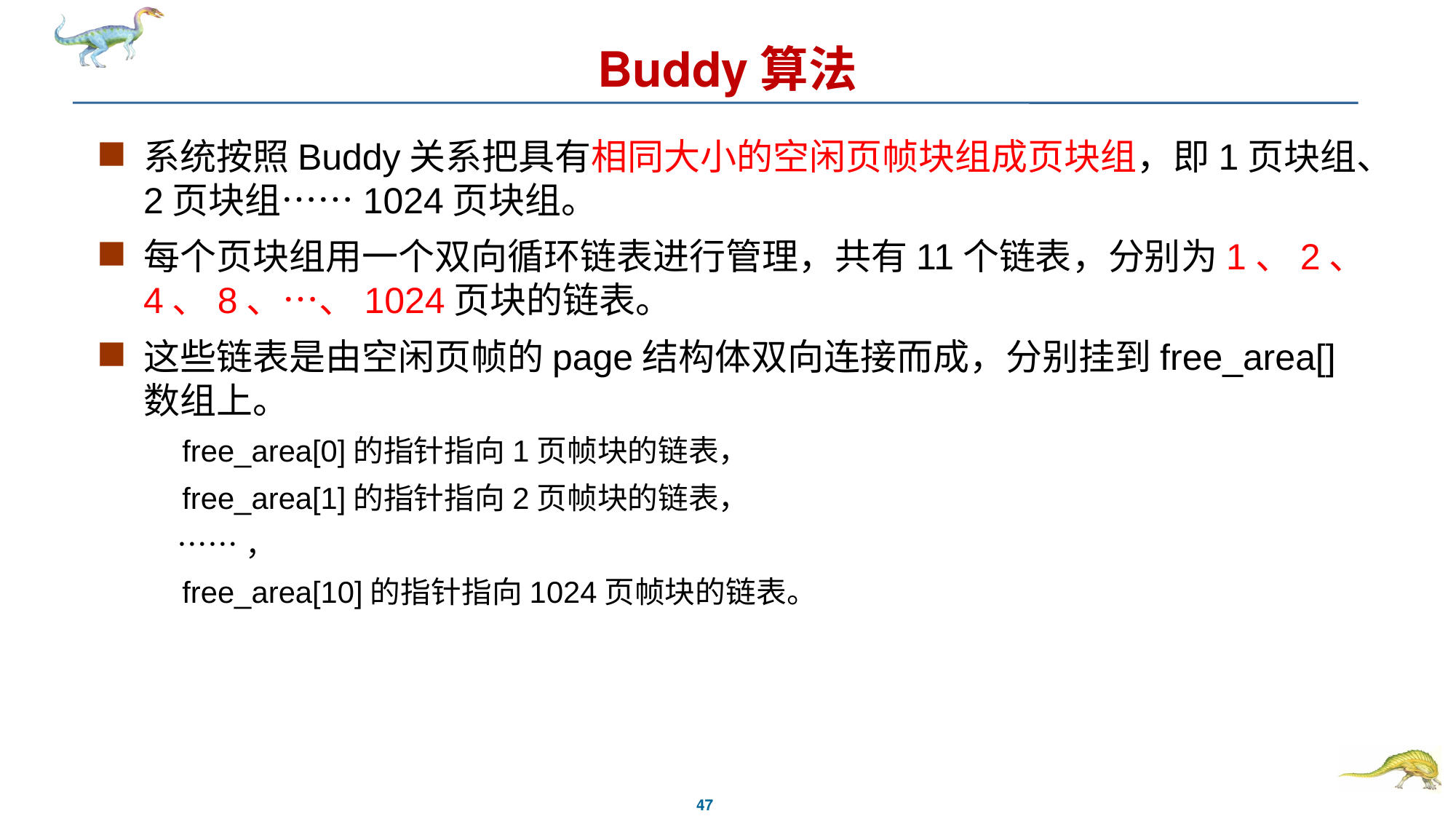

# Buddy算法
系统按照Buddy关系把具有相同大小的空闲页帧块组成页块组，即1页块组、2页块组……1024页块组。
每个页块组用一个双向循环链表进行管理，共有11个链表，分别为1、2、4、8、…、1024页块的链表。
这些链表是由空闲页帧的page结构体双向连接而成，分别挂到free_area[] 数组上。
   free_area[0]的指针指向1页帧块的链表，
   free_area[1]的指针指向2页帧块的链表，
   ……，
   free_area[10]的指针指向1024页帧块的链表。